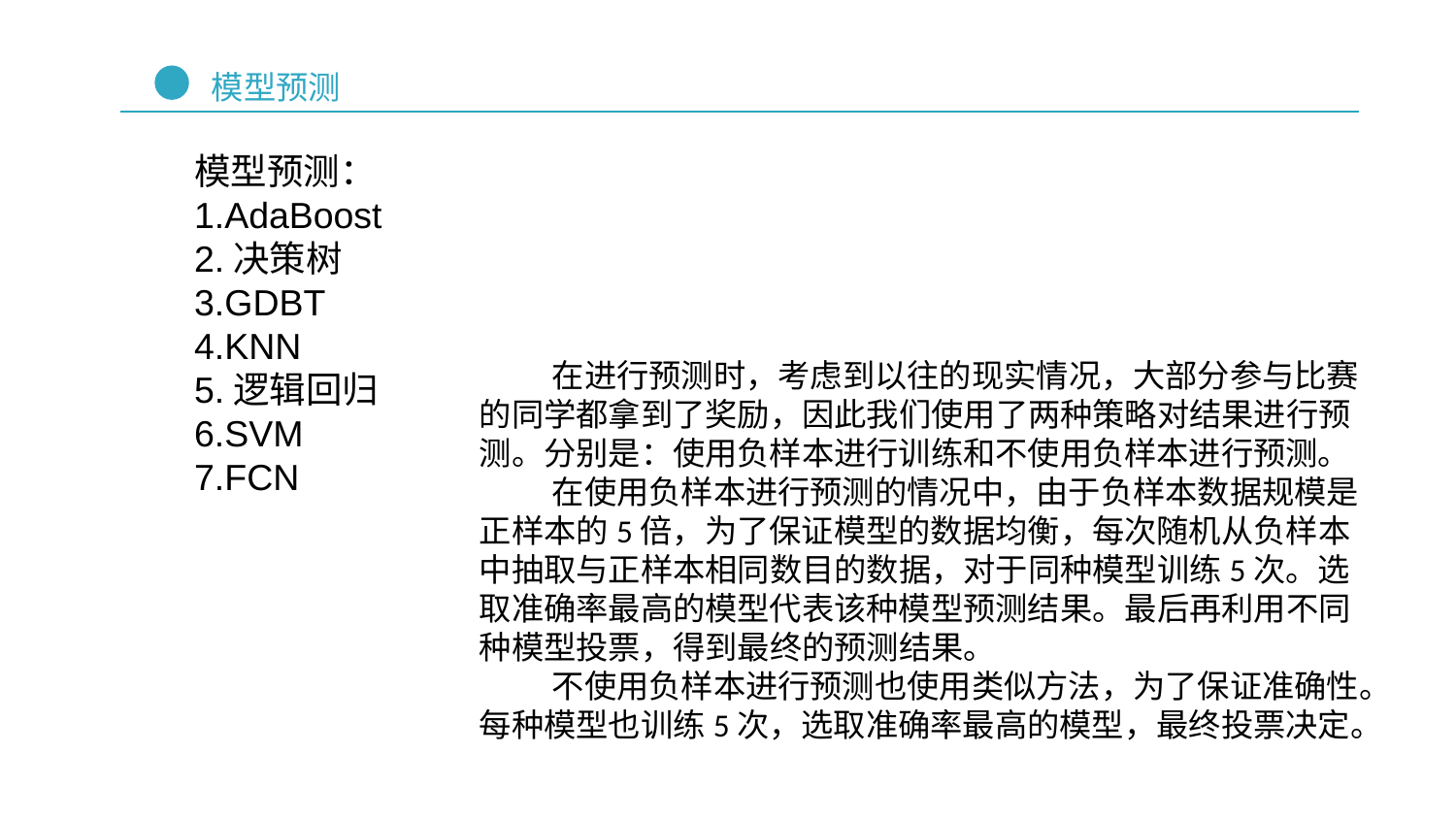

模型预测：
1.AdaBoost
2.决策树
3.GDBT
4.KNN
5.逻辑回归
6.SVM
7.FCN

在进行预测时，考虑到以往的现实情况，大部分参与比赛的同学都拿到了奖励，因此我们使用了两种策略对结果进行预测。分别是：使用负样本进行训练和不使用负样本进行预测。
在使用负样本进行预测的情况中，由于负样本数据规模是正样本的5倍，为了保证模型的数据均衡，每次随机从负样本中抽取与正样本相同数目的数据，对于同种模型训练5次。选取准确率最高的模型代表该种模型预测结果。最后再利用不同种模型投票，得到最终的预测结果。
不使用负样本进行预测也使用类似方法，为了保证准确性。每种模型也训练5次，选取准确率最高的模型，最终投票决定。